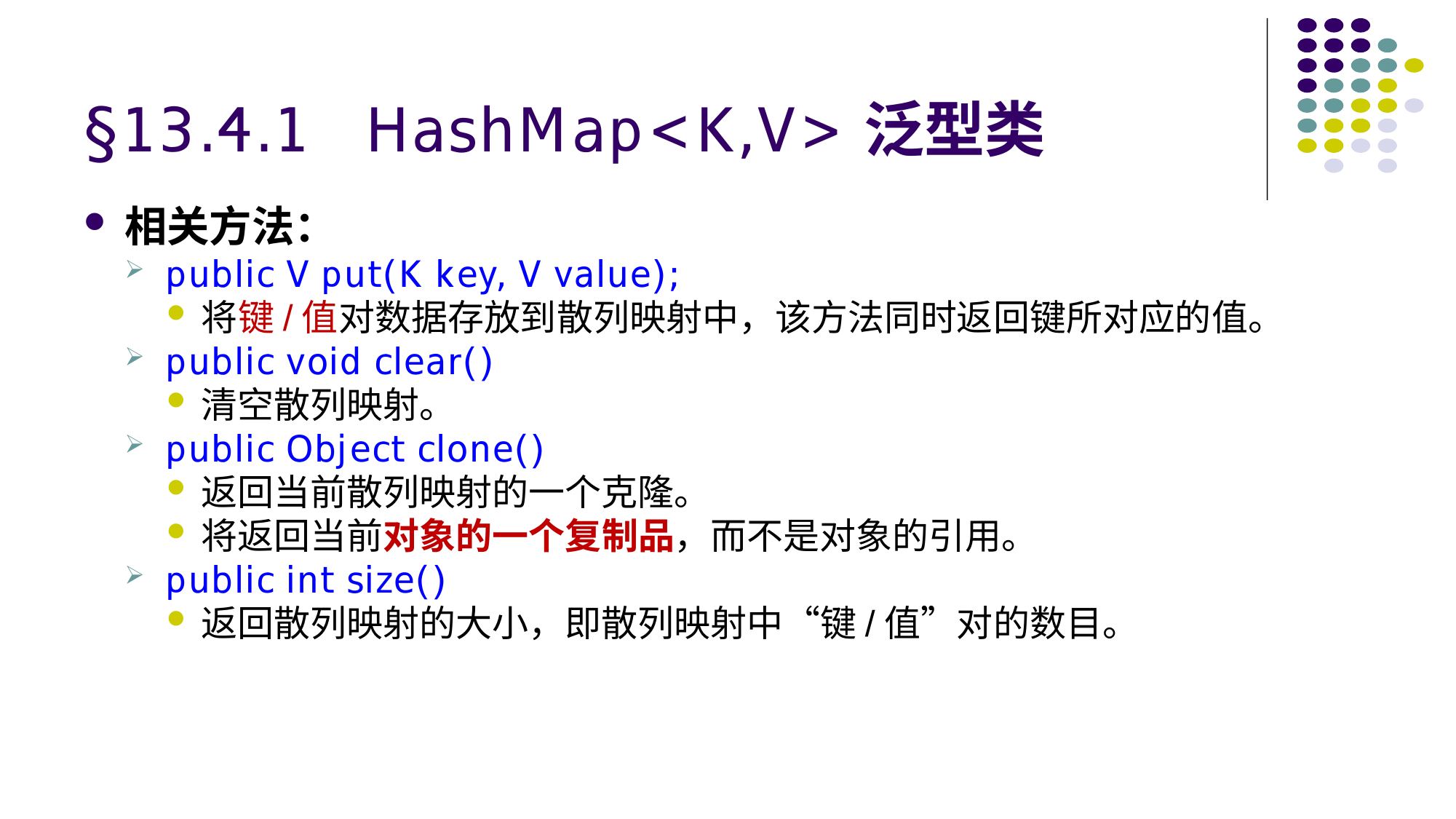

# §13.4.1   HashMap<K,V>泛型类
相关方法：
public V put(K key, V value);
将键/值对数据存放到散列映射中，该方法同时返回键所对应的值。
public void clear()
清空散列映射。
public Object clone()
返回当前散列映射的一个克隆。
将返回当前对象的一个复制品，而不是对象的引用。
public int size()
返回散列映射的大小，即散列映射中“键/值”对的数目。

44